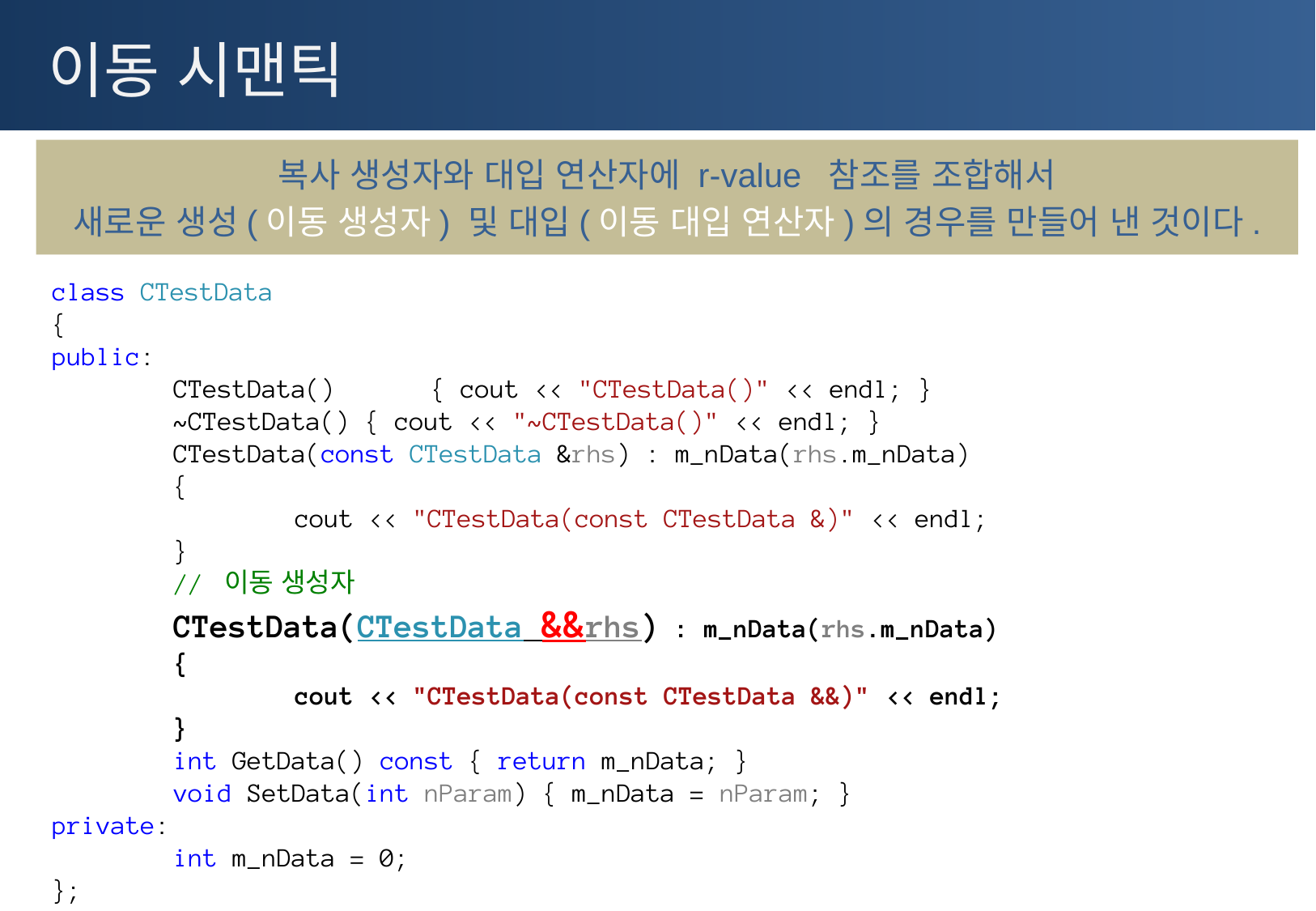

# 이동 시맨틱
복사 생성자와 대입 연산자에 r-value  참조를 조합해서
새로운 생성(이동 생성자) 및 대입(이동 대입 연산자)의 경우를 만들어 낸 것이다.
class CTestData
{
public:
	CTestData()	 { cout << "CTestData()" << endl; }
	~CTestData() { cout << "~CTestData()" << endl; }
	CTestData(const CTestData &rhs) : m_nData(rhs.m_nData)
	{
		cout << "CTestData(const CTestData &)" << endl;
	}
	// 이동 생성자
	CTestData(CTestData &&rhs) : m_nData(rhs.m_nData)
	{
		cout << "CTestData(const CTestData &&)" << endl;
	}
	int GetData() const { return m_nData; }
	void SetData(int nParam) { m_nData = nParam; }
private:
	int m_nData = 0;
};